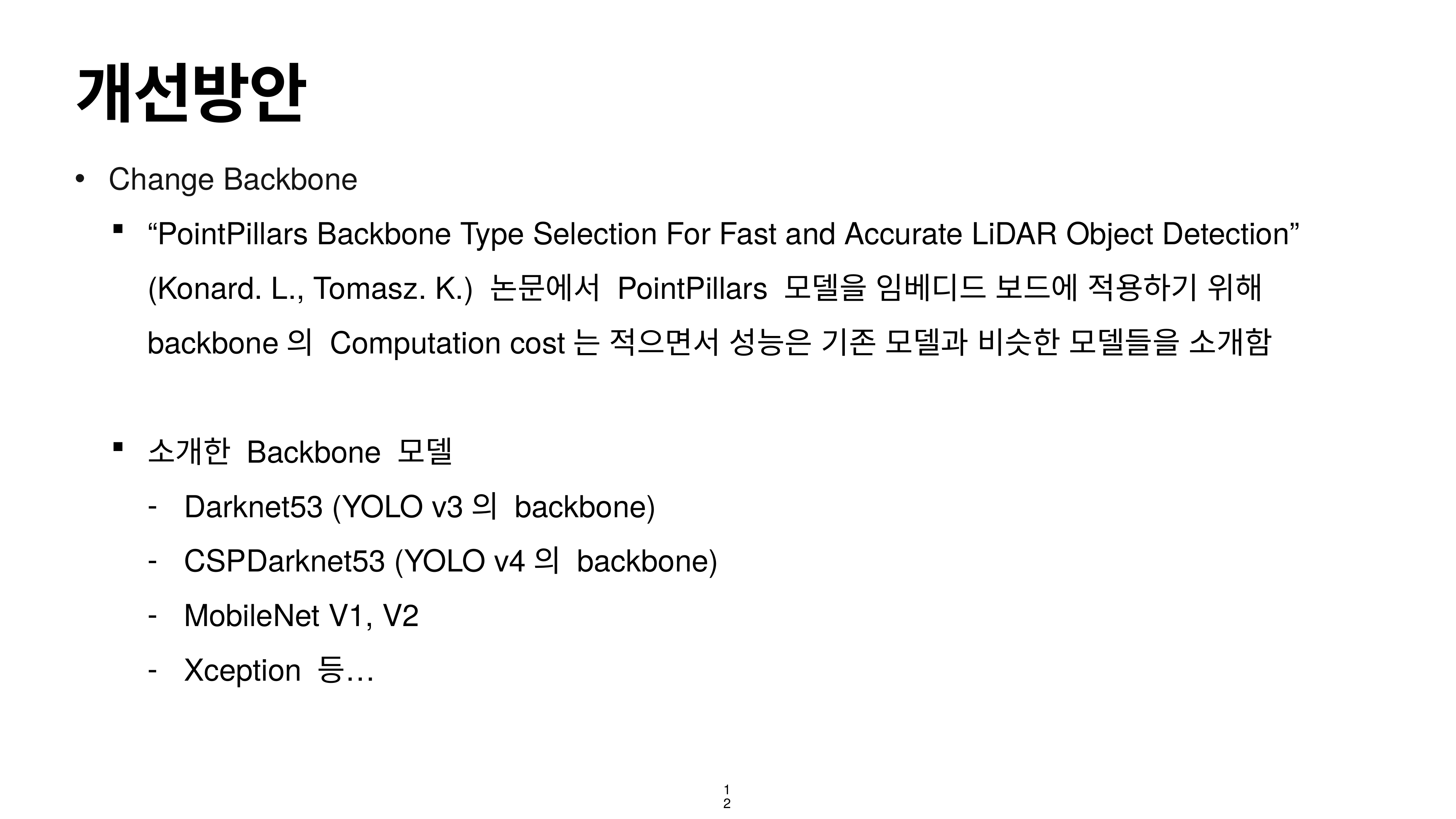

# 개선방안
Change Backbone
“PointPillars Backbone Type Selection For Fast and Accurate LiDAR Object Detection” (Konard. L., Tomasz. K.) 논문에서 PointPillars 모델을 임베디드 보드에 적용하기 위해 backbone의 Computation cost는 적으면서 성능은 기존 모델과 비슷한 모델들을 소개함

소개한 Backbone 모델
Darknet53 (YOLO v3의 backbone)
CSPDarknet53 (YOLO v4의 backbone)
MobileNet V1, V2
Xception 등…

12